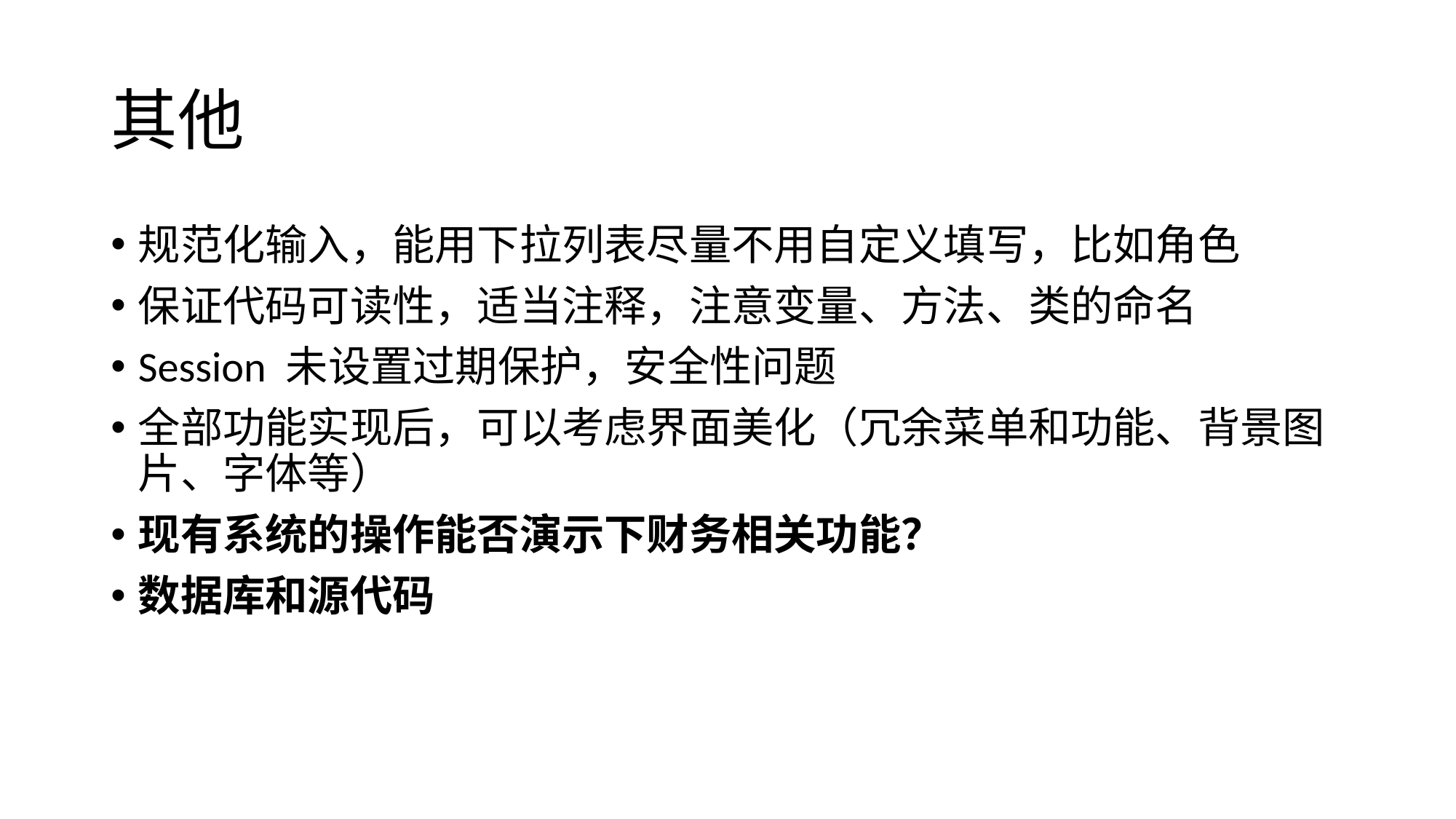

# 其他
规范化输入，能用下拉列表尽量不用自定义填写，比如角色
保证代码可读性，适当注释，注意变量、方法、类的命名
Session 未设置过期保护，安全性问题
全部功能实现后，可以考虑界面美化（冗余菜单和功能、背景图片、字体等）
现有系统的操作能否演示下财务相关功能？
数据库和源代码